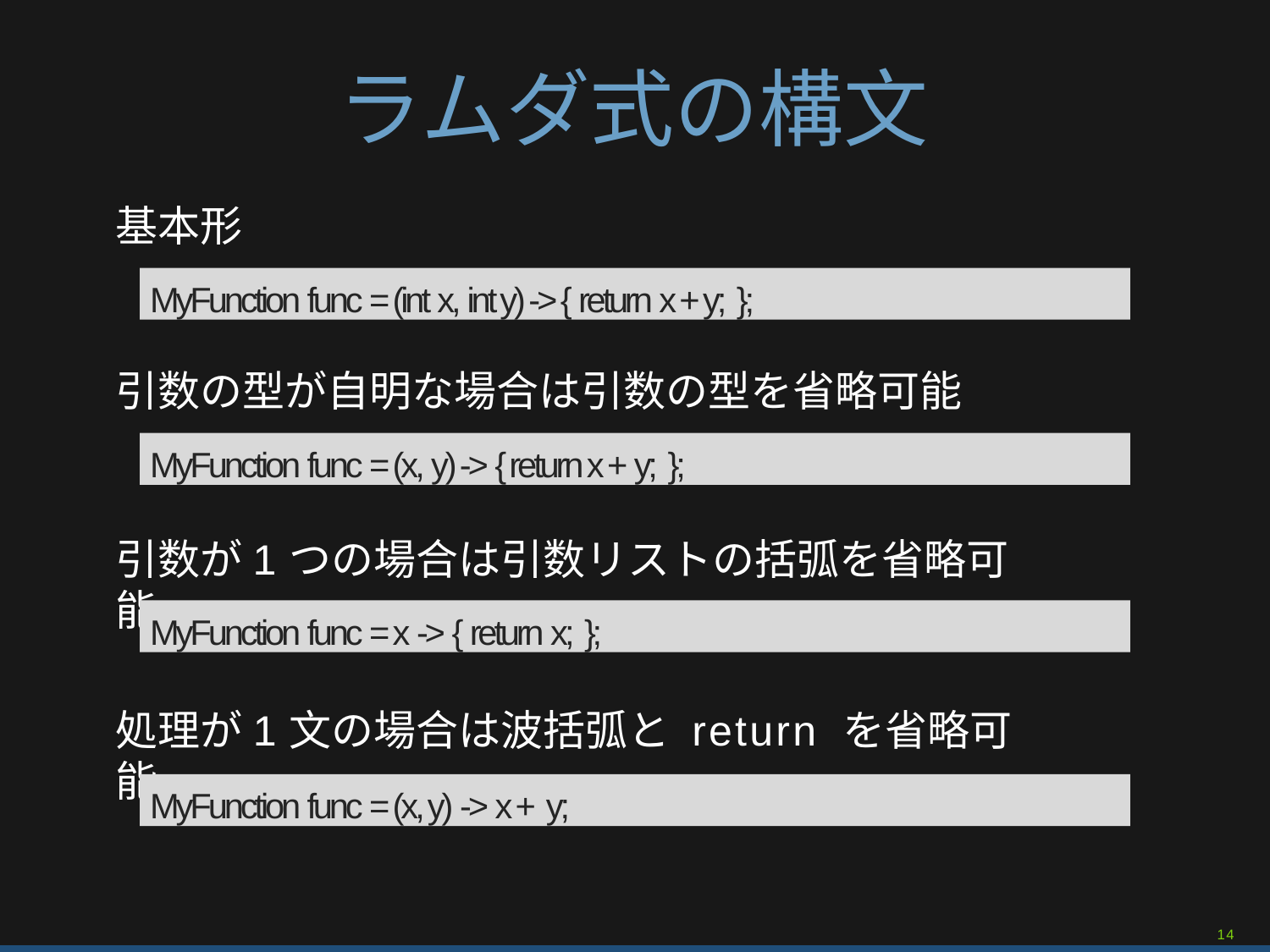

# ラムダ式の構文
基本形
MyFunction func = (int x, int y) -> { return x + y; };
引数の型が自明な場合は引数の型を省略可能
MyFunction func = (x, y) -> { return x + y; };
引数が1つの場合は引数リストの括弧を省略可能
MyFunction func = x -> { return x; };
処理が1文の場合は波括弧と return を省略可能
MyFunction func = (x, y) -> x + y;
14